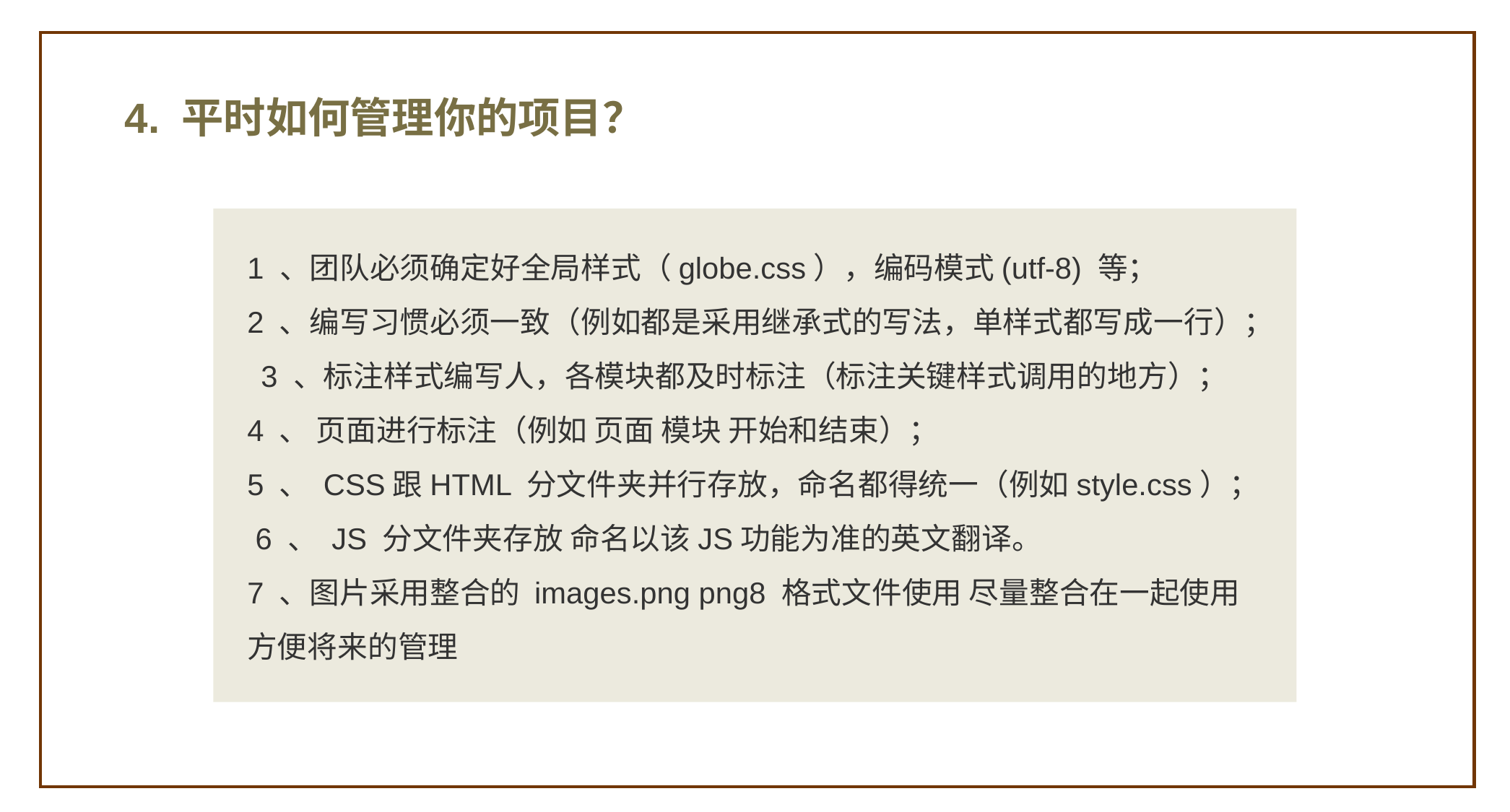

4. 平时如何管理你的项目？

1 、团队必须确定好全局样式（globe.css），编码模式(utf-8) 等；
2 、编写习惯必须一致（例如都是采用继承式的写法，单样式都写成一行）； 3 、标注样式编写人，各模块都及时标注（标注关键样式调用的地方）；
4 、 页面进行标注（例如 页面 模块 开始和结束）；
5 、 CSS跟HTML 分文件夹并行存放，命名都得统一（例如style.css）；
 6 、 JS 分文件夹存放 命名以该JS功能为准的英文翻译。
7 、图片采用整合的 images.png png8 格式文件使用 尽量整合在一起使用方便将来的管理